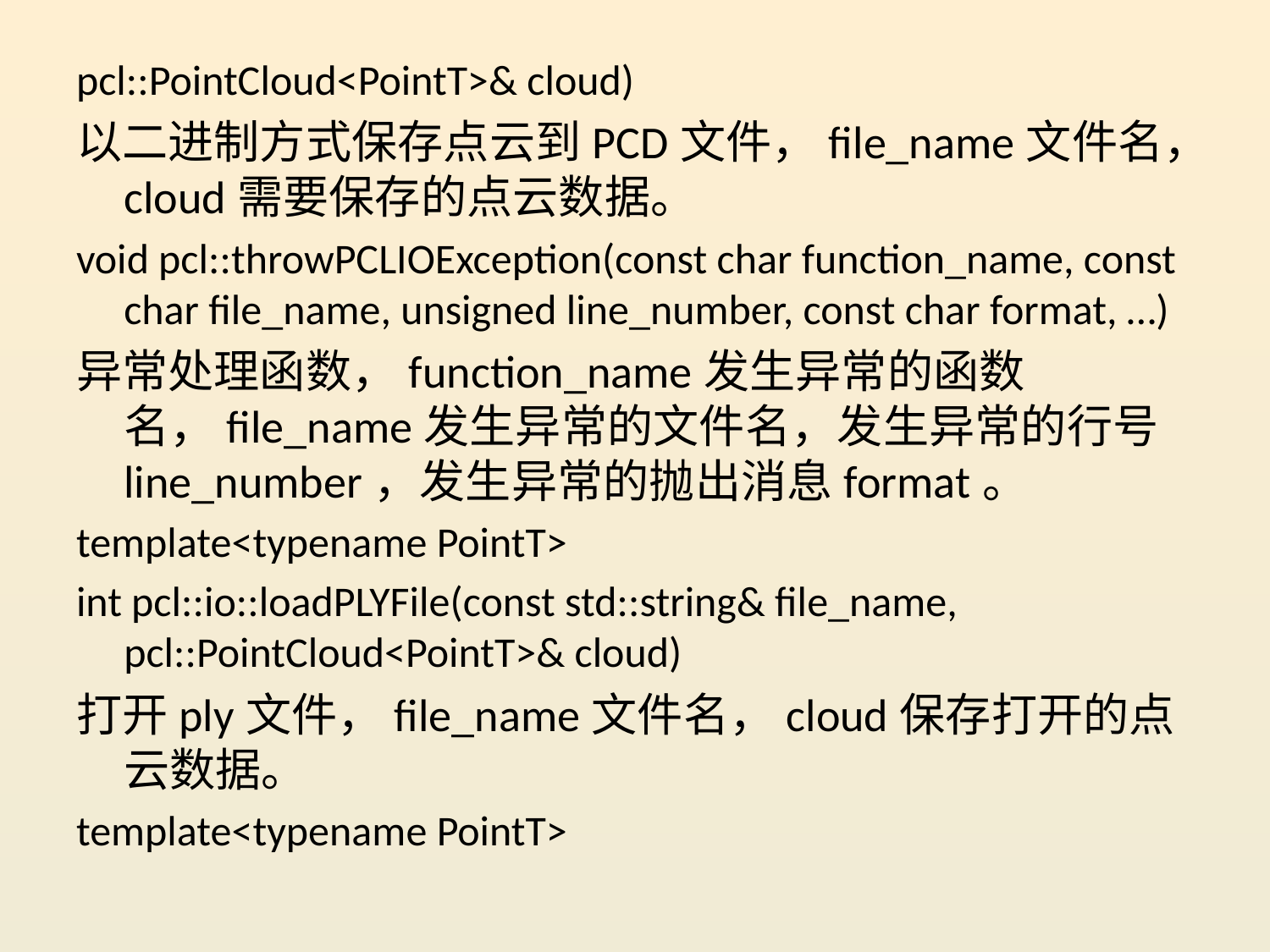

pcl::PointCloud<PointT>& cloud)
以二进制方式保存点云到PCD文件，file_name文件名，cloud需要保存的点云数据。
void pcl::throwPCLIOException(const char function_name, const char file_name, unsigned line_number, const char format, …)
异常处理函数，function_name发生异常的函数名，file_name发生异常的文件名，发生异常的行号line_number，发生异常的抛出消息format。
template<typename PointT>
int pcl::io::loadPLYFile(const std::string& file_name, pcl::PointCloud<PointT>& cloud)
打开ply文件，file_name文件名，cloud保存打开的点云数据。
template<typename PointT>